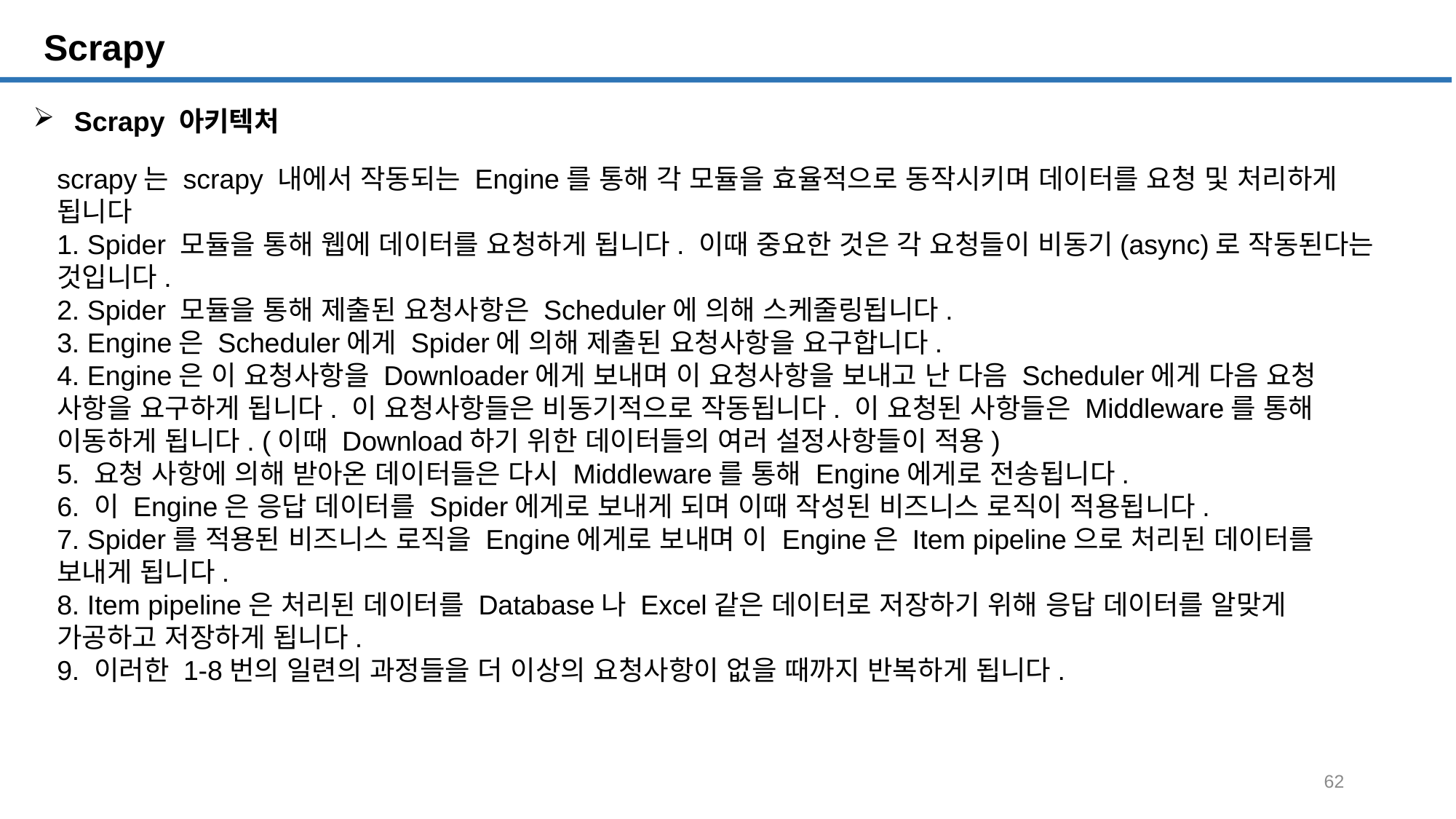

SQL 튜닝 개요
# Scrapy

Scrapy 아키텍처
scrapy는 scrapy 내에서 작동되는 Engine를 통해 각 모듈을 효율적으로 동작시키며 데이터를 요청 및 처리하게 됩니다
1. Spider 모듈을 통해 웹에 데이터를 요청하게 됩니다. 이때 중요한 것은 각 요청들이 비동기(async)로 작동된다는 것입니다.
2. Spider 모듈을 통해 제출된 요청사항은 Scheduler에 의해 스케줄링됩니다.
3. Engine은 Scheduler에게 Spider에 의해 제출된 요청사항을 요구합니다.
4. Engine은 이 요청사항을 Downloader에게 보내며 이 요청사항을 보내고 난 다음 Scheduler에게 다음 요청 사항을 요구하게 됩니다. 이 요청사항들은 비동기적으로 작동됩니다. 이 요청된 사항들은 Middleware를 통해 이동하게 됩니다. (이때 Download하기 위한 데이터들의 여러 설정사항들이 적용)
5. 요청 사항에 의해 받아온 데이터들은 다시 Middleware를 통해 Engine에게로 전송됩니다.
6. 이 Engine은 응답 데이터를 Spider에게로 보내게 되며 이때 작성된 비즈니스 로직이 적용됩니다.
7. Spider를 적용된 비즈니스 로직을 Engine에게로 보내며 이 Engine은 Item pipeline으로 처리된 데이터를 보내게 됩니다.
8. Item pipeline은 처리된 데이터를 Database나 Excel같은 데이터로 저장하기 위해 응답 데이터를 알맞게 가공하고 저장하게 됩니다.
9. 이러한 1-8번의 일련의 과정들을 더 이상의 요청사항이 없을 때까지 반복하게 됩니다.
62